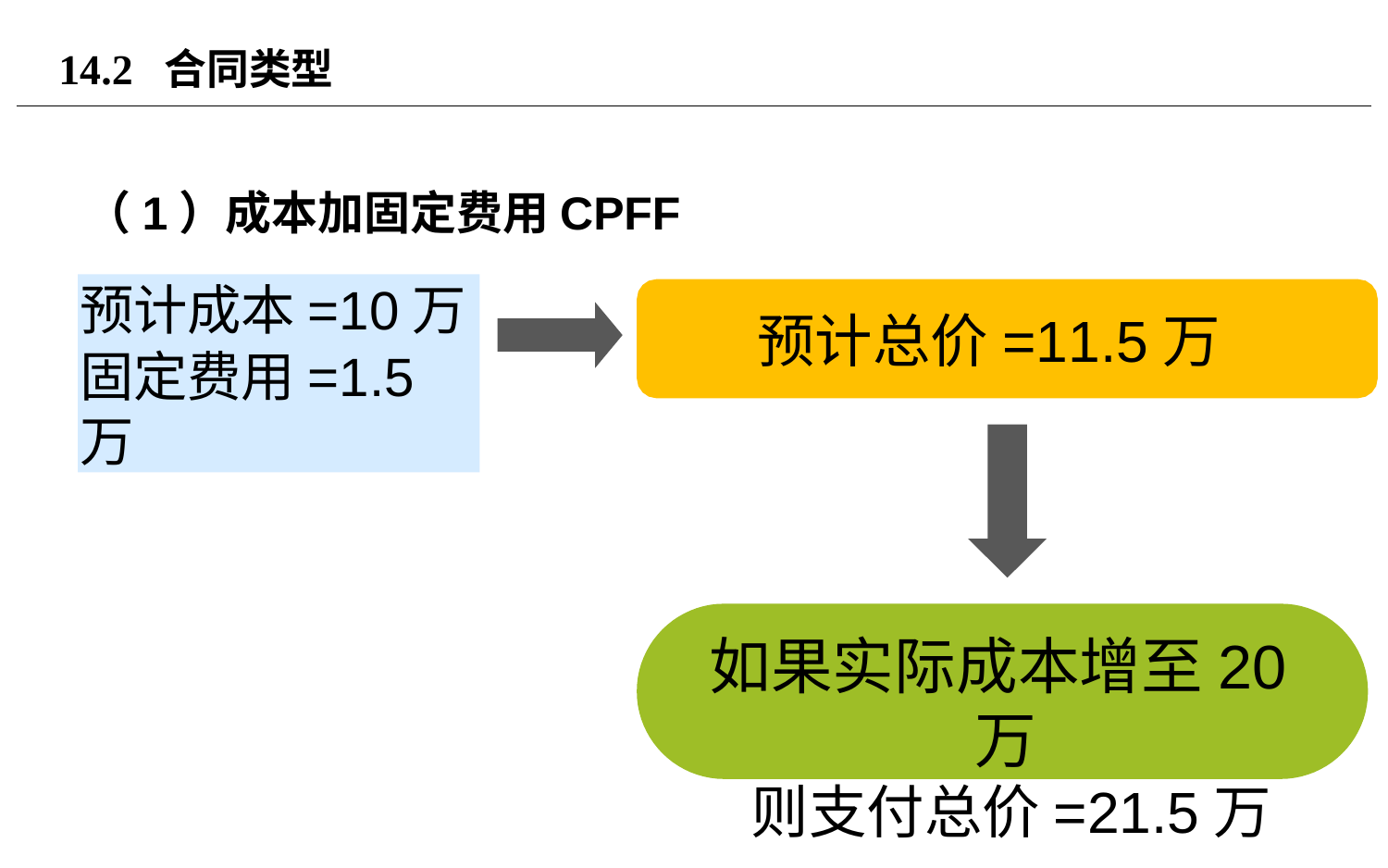

# 14.2  合同类型
（1）成本加固定费用CPFF
预计成本=10万
固定费用=1.5万

预计总价=11.5万

如果实际成本增至20万
则支付总价=21.5万